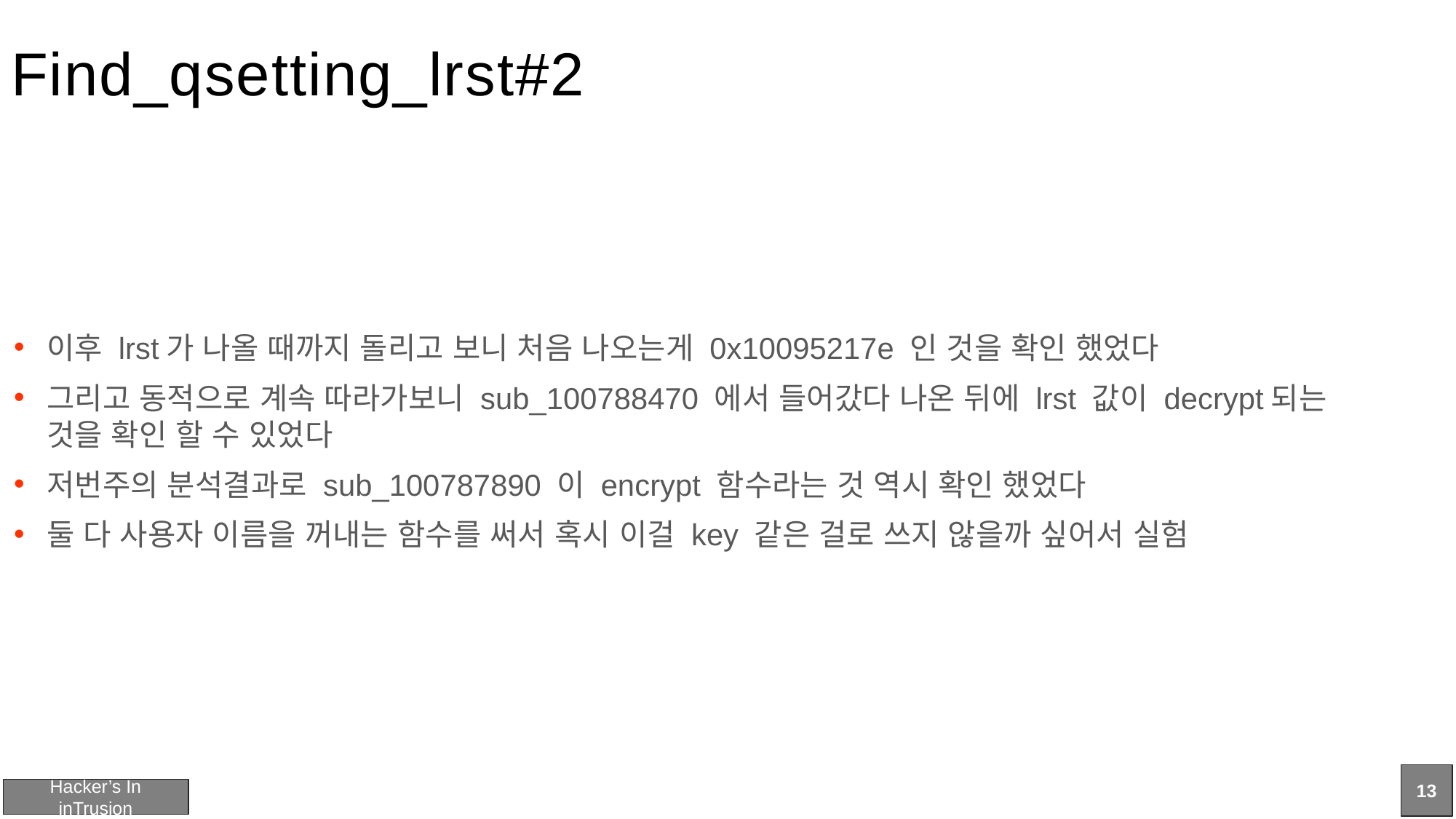

# Find_qsetting_lrst#2
이후 lrst가 나올 때까지 돌리고 보니 처음 나오는게 0x10095217e 인 것을 확인 했었다
그리고 동적으로 계속 따라가보니 sub_100788470 에서 들어갔다 나온 뒤에 lrst 값이 decrypt되는 것을 확인 할 수 있었다
저번주의 분석결과로 sub_100787890 이 encrypt 함수라는 것 역시 확인 했었다
둘 다 사용자 이름을 꺼내는 함수를 써서 혹시 이걸 key 같은 걸로 쓰지 않을까 싶어서 실험
13
Hacker’s In inTrusion